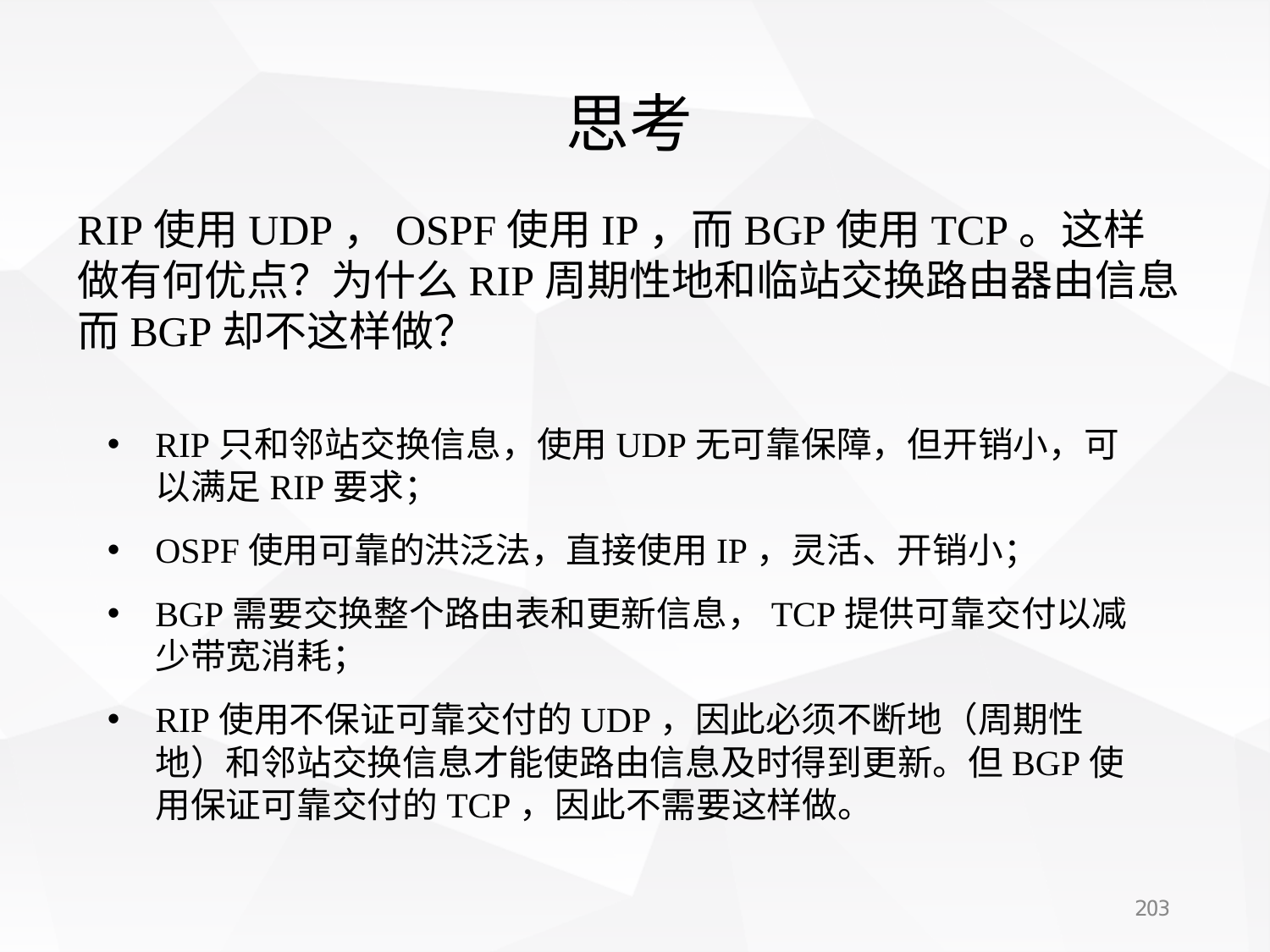

# 思考
RIP使用UDP，OSPF使用IP，而BGP使用TCP。这样做有何优点？为什么RIP周期性地和临站交换路由器由信息而BGP却不这样做？
RIP只和邻站交换信息，使用UDP无可靠保障，但开销小，可以满足RIP要求；
OSPF使用可靠的洪泛法，直接使用IP，灵活、开销小；
BGP需要交换整个路由表和更新信息，TCP提供可靠交付以减少带宽消耗；
RIP使用不保证可靠交付的UDP，因此必须不断地（周期性地）和邻站交换信息才能使路由信息及时得到更新。但BGP使用保证可靠交付的TCP，因此不需要这样做。
203